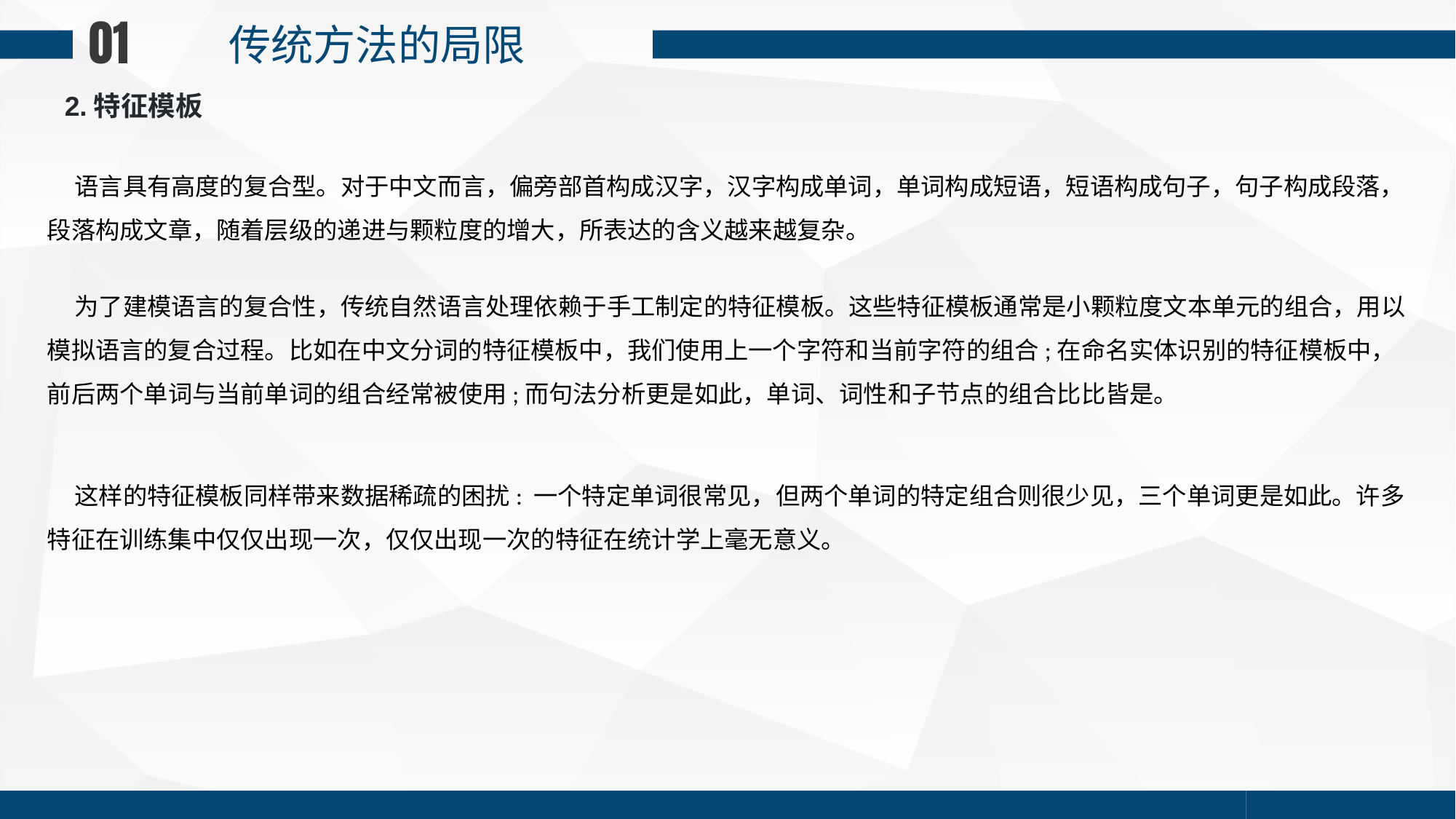

01
传统方法的局限

2.特征模板
    语言具有高度的复合型。对于中文而言，偏旁部首构成汉字，汉字构成单词，单词构成短语，短语构成句子，句子构成段落，段落构成文章，随着层级的递进与颗粒度的增大，所表达的含义越来越复杂。
    为了建模语言的复合性，传统自然语言处理依赖于手工制定的特征模板。这些特征模板通常是小颗粒度文本单元的组合，用以模拟语言的复合过程。比如在中文分词的特征模板中，我们使用上一个字符和当前字符的组合;在命名实体识别的特征模板中，前后两个单词与当前单词的组合经常被使用;而句法分析更是如此，单词、词性和子节点的组合比比皆是。
    这样的特征模板同样带来数据稀疏的困扰: 一个特定单词很常见，但两个单词的特定组合则很少见，三个单词更是如此。许多特征在训练集中仅仅出现一次，仅仅出现一次的特征在统计学上毫无意义。